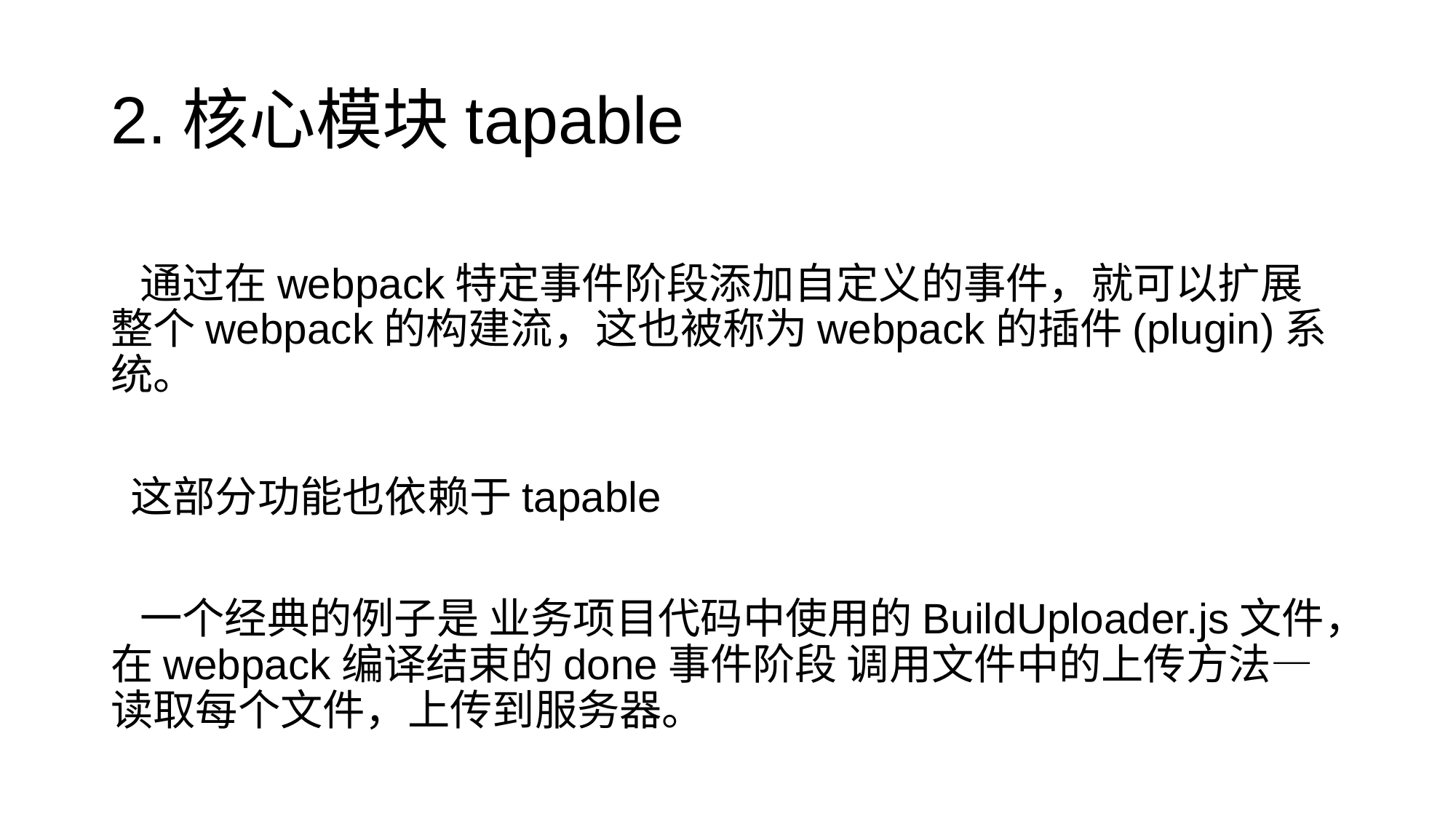

# 2.核心模块tapable
  通过在webpack特定事件阶段添加自定义的事件，就可以扩展整个webpack的构建流，这也被称为webpack的插件(plugin)系统。

 这部分功能也依赖于tapable

  一个经典的例子是 业务项目代码中使用的BuildUploader.js文件，在webpack编译结束的done事件阶段 调用文件中的上传方法—读取每个文件，上传到服务器。